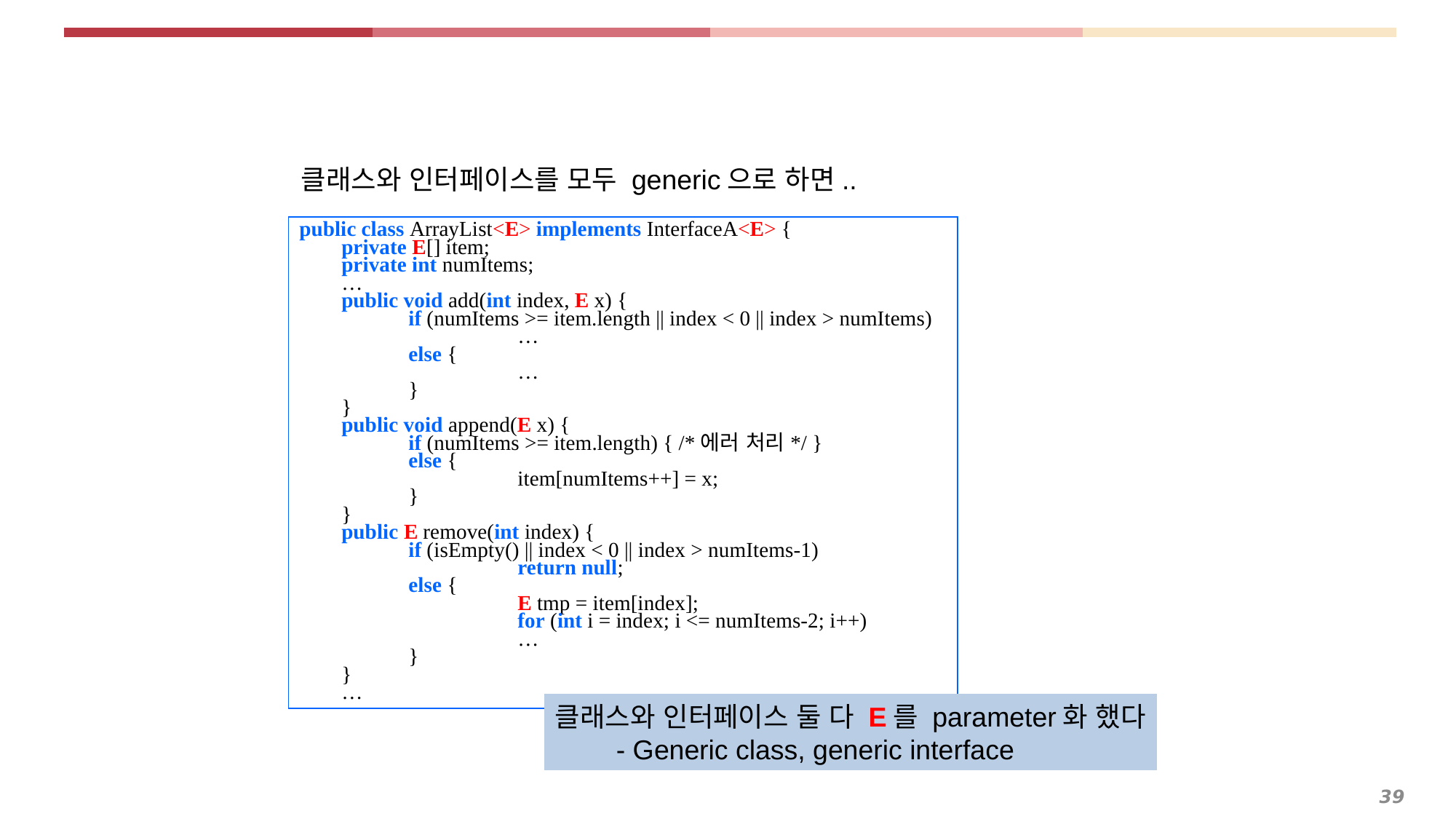

클래스와 인터페이스를 모두 generic으로 하면..
public class ArrayList<E> implements InterfaceA<E> {
        private E[] item;
        private int numItems;
        …
        public void add(int index, E x) {
	if (numItems >= item.length || index < 0 || index > numItems)
		…
	else {
		…
	}
        }
        public void append(E x) {
	if (numItems >= item.length) { /*에러 처리*/ }
	else {
		item[numItems++] = x;
	}
        }
        public E remove(int index) {
	if (isEmpty() || index < 0 || index > numItems-1)
		return null;
	else {
		E tmp = item[index];
		for (int i = index; i <= numItems-2; i++)
		…
	}
        }
        …
클래스와 인터페이스 둘 다 E를 parameter화 했다
        - Generic class, generic interface